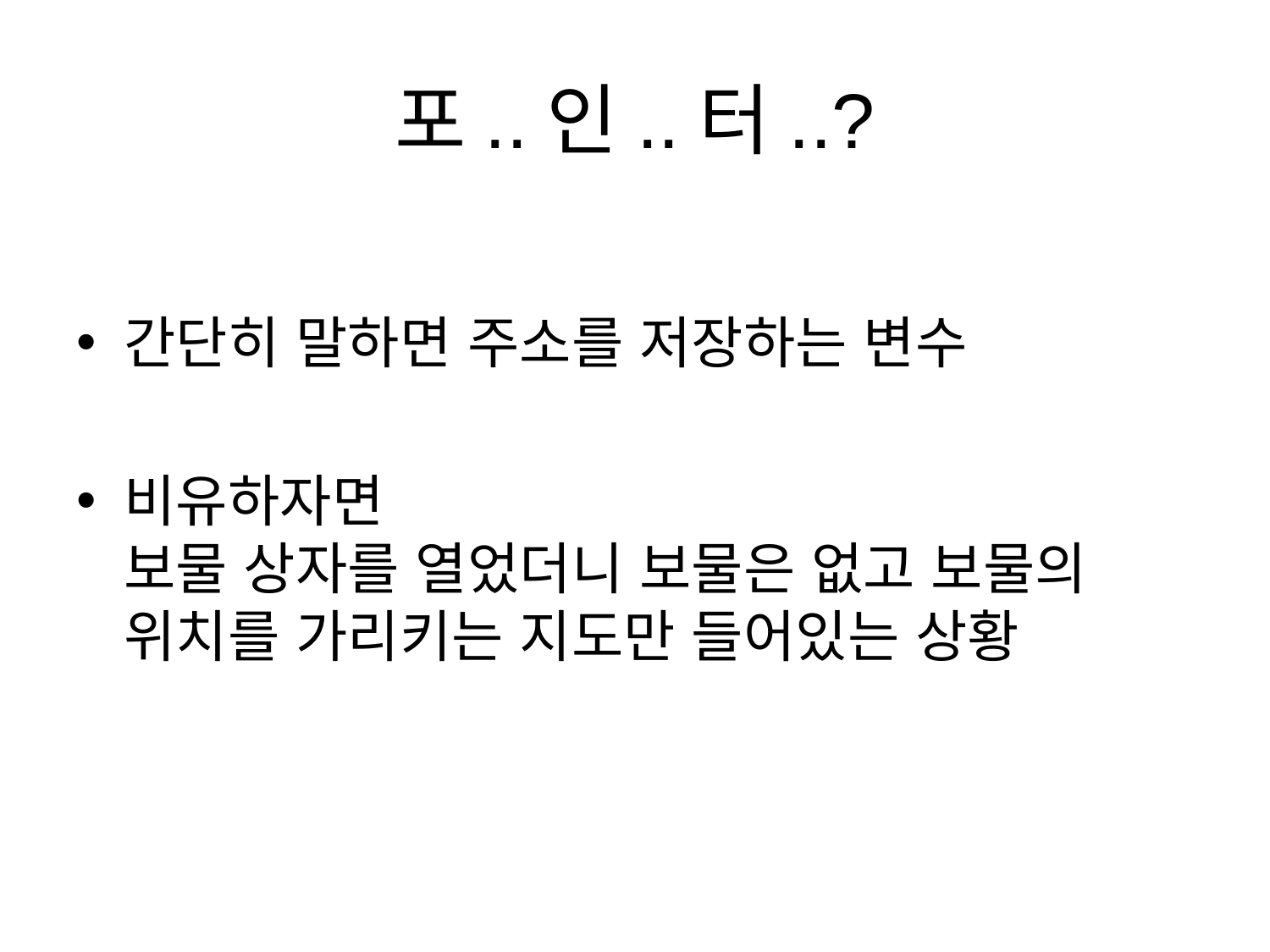

# 포..인..터..?

간단히 말하면 주소를 저장하는 변수

비유하자면
보물 상자를 열었더니 보물은 없고 보물의 위치를 가리키는 지도만 들어있는 상황